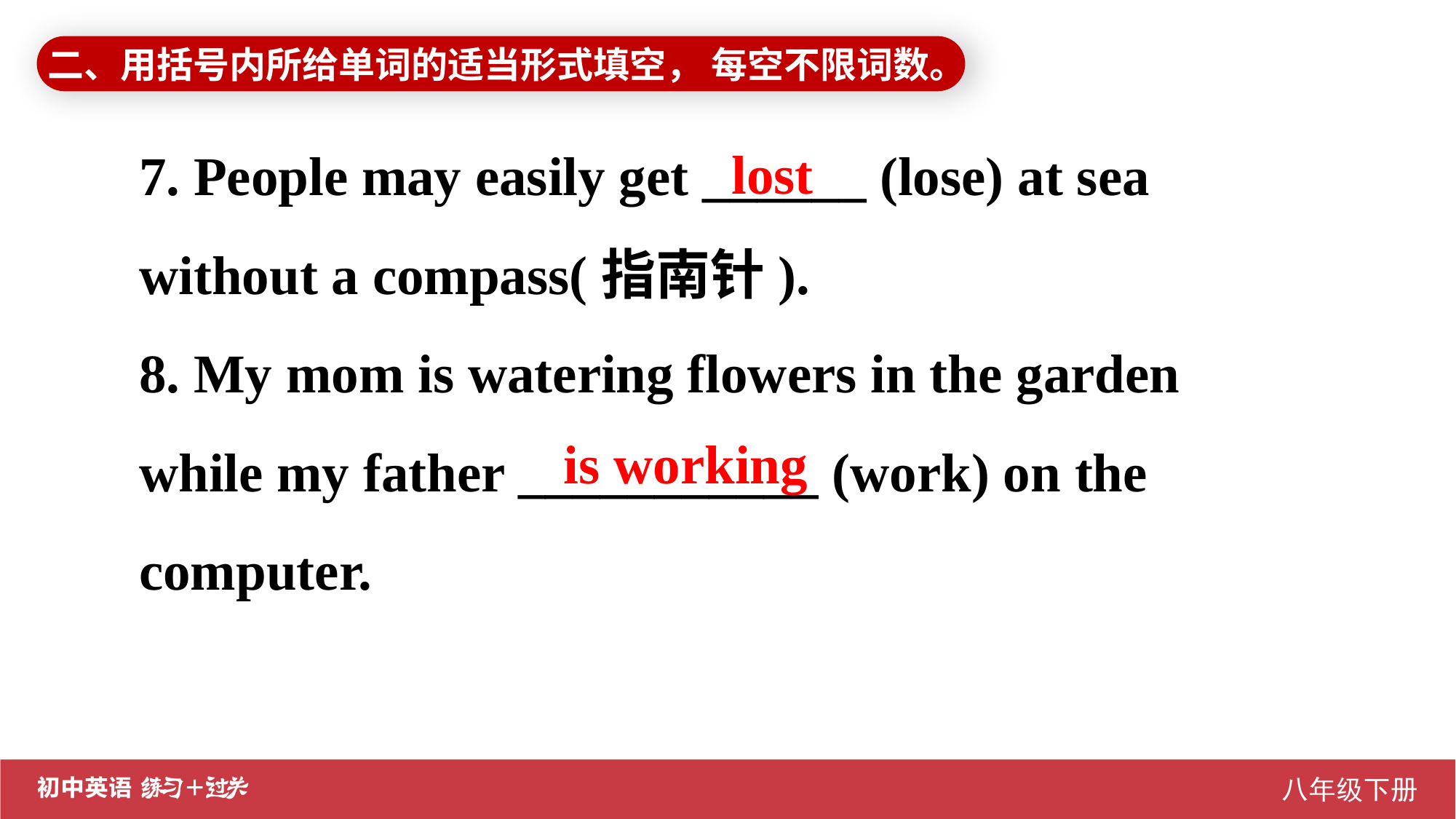

二、用括号内所给单词的适当形式填空， 每空不限词数。
7. People may easily get ______ (lose) at sea without a compass(指南针).
8. My mom is watering flowers in the garden while my father ___________ (work) on the computer.
lost
is working